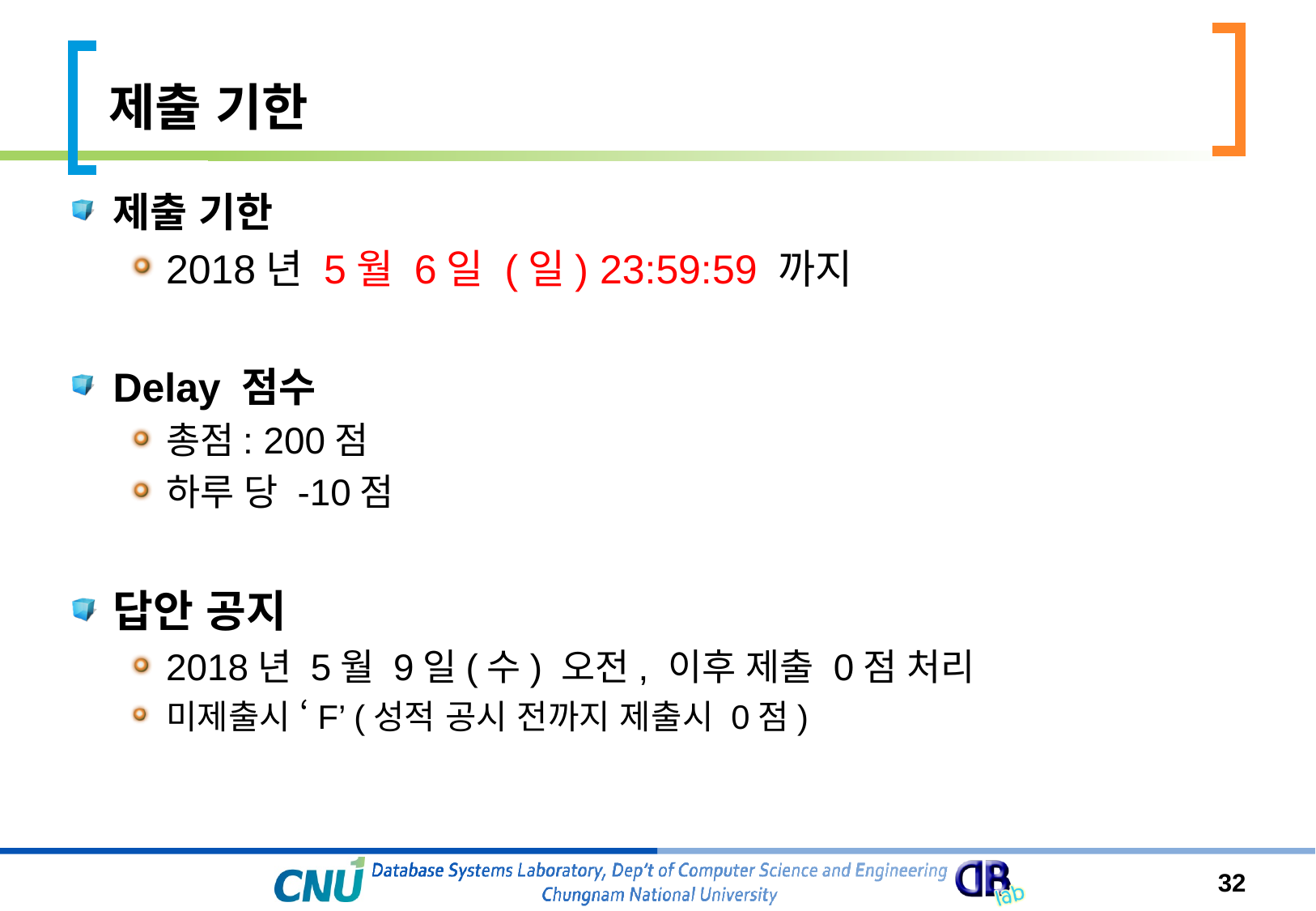

# 제출 기한
제출 기한
2018년 5월 6일 (일) 23:59:59 까지

Delay 점수
총점: 200점
하루 당 -10점

답안 공지
2018년 5월 9일(수) 오전, 이후 제출 0점 처리
미제출시 ‘F’ (성적 공시 전까지 제출시 0점)
32